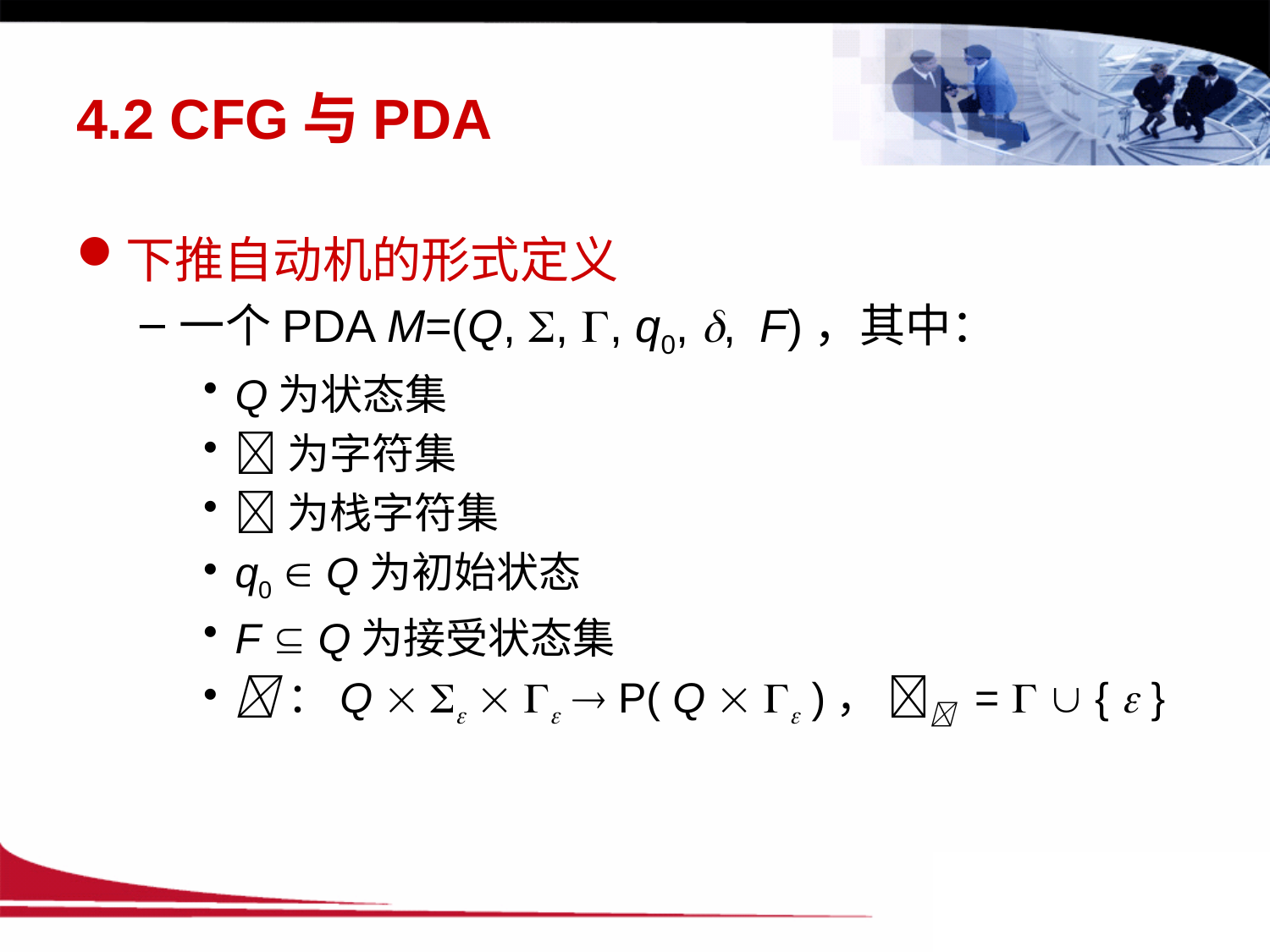

# 4.2 CFG与PDA
下推自动机的形式定义
一个PDA M=(Q, Σ, Γ, q0, δ, F)，其中：
Q为状态集
Σ为字符集
Γ为栈字符集
q0 ∈ Q为初始状态
F ⊆ Q为接受状态集
δ：Q × Σε × Γε → P( Q × Γε )， Γε = Γ ∪ { ε }